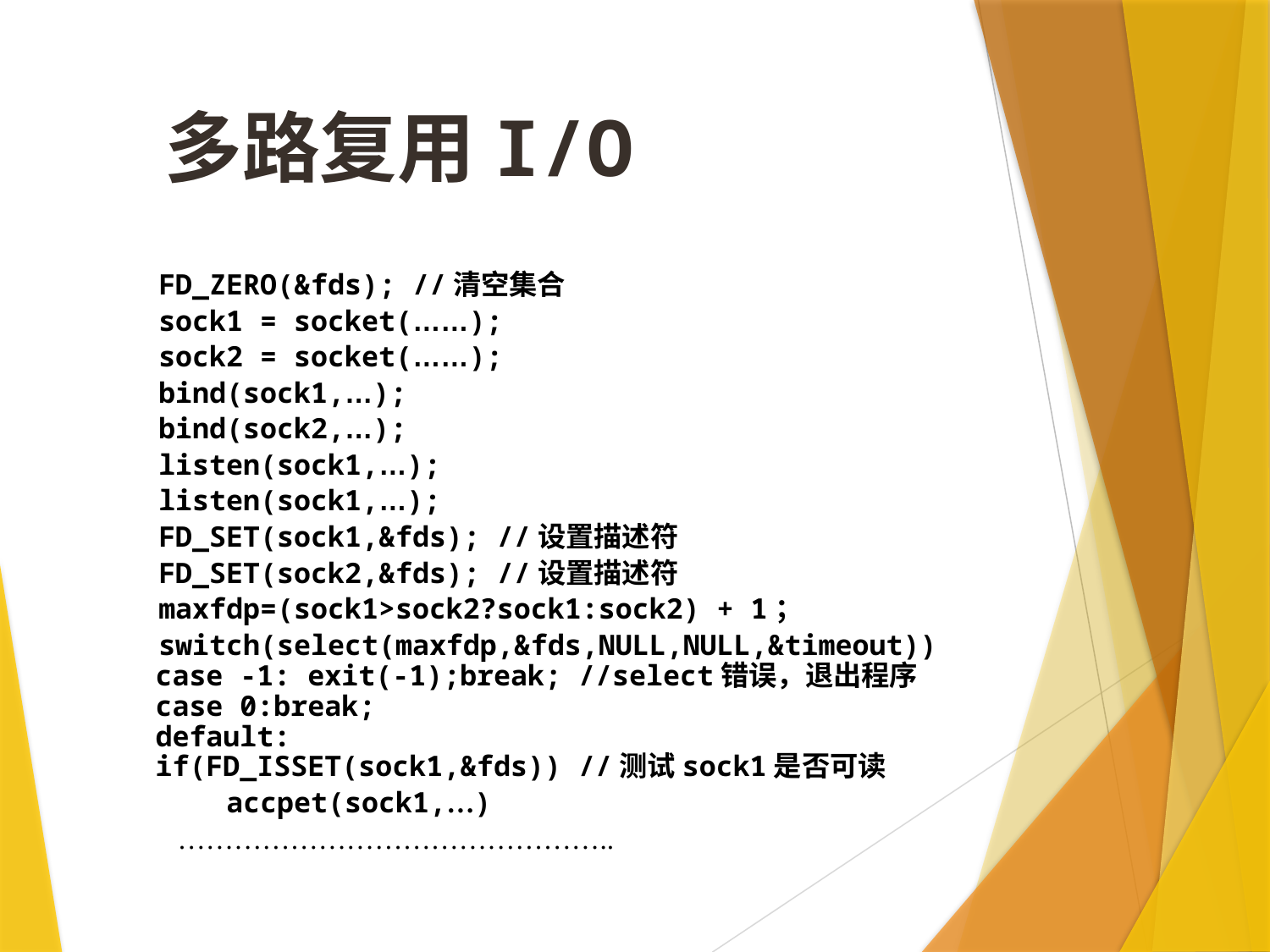

多路复用I/O
   FD_ZERO(&fds); //清空集合
   sock1 = socket(……);
   sock2 = socket(……);
   bind(sock1,…);
   bind(sock2,…);
   listen(sock1,…);
   listen(sock1,…);
   FD_SET(sock1,&fds); //设置描述符
   FD_SET(sock2,&fds); //设置描述符
   maxfdp=(sock1>sock2?sock1:sock2) + 1；
   switch(select(maxfdp,&fds,NULL,NULL,&timeout))
case -1: exit(-1);break; //select错误，退出程序
case 0:break;
default:
if(FD_ISSET(sock1,&fds)) //测试sock1是否可读
       accpet(sock1,…)
          ………………………………………..